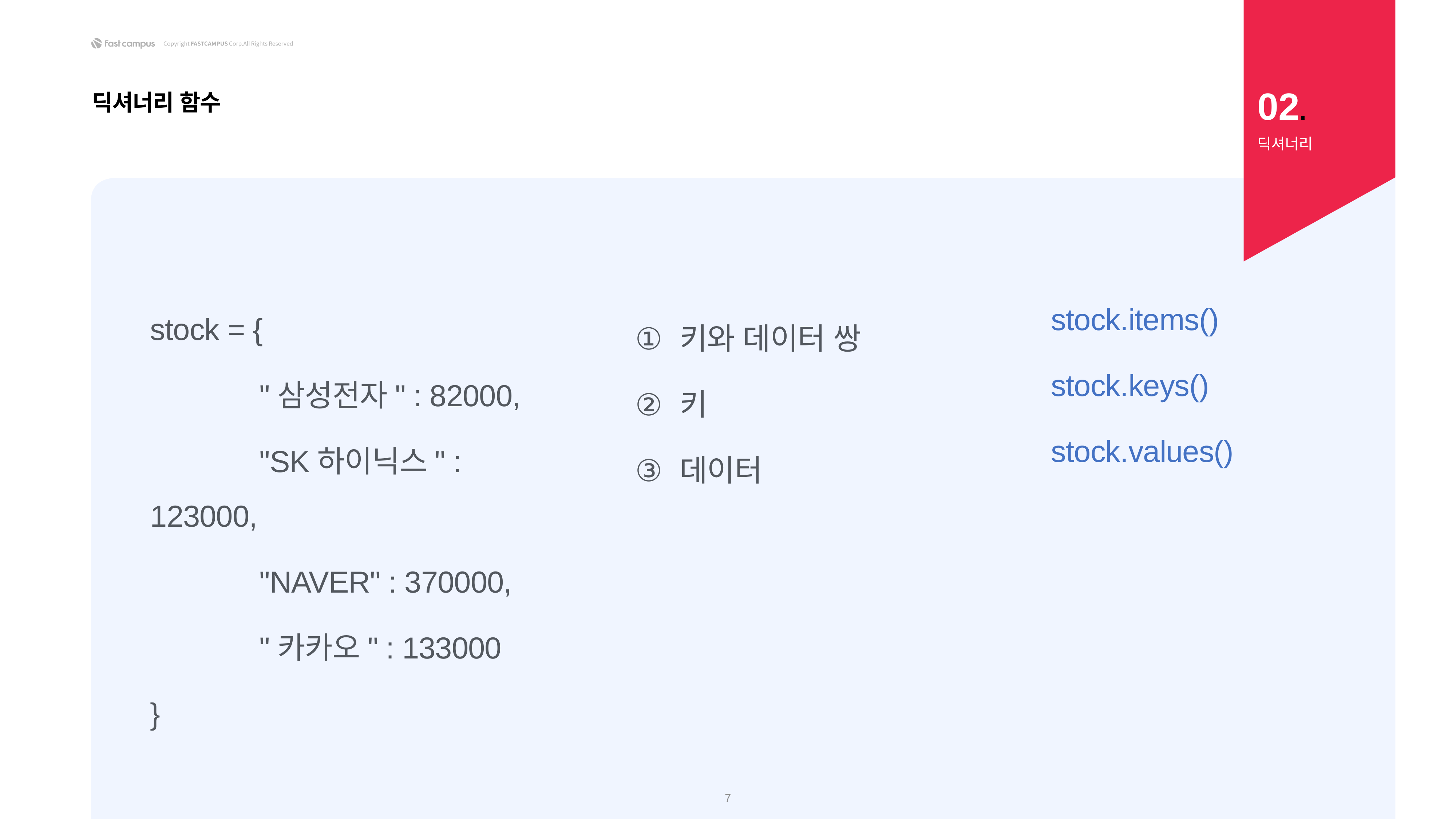

02.
딕셔너리 함수
딕셔너리

stock.items()
stock.keys()
stock.values()

키와 데이터 쌍
키
데이터
stock = {
		"삼성전자" : 82000,
		"SK하이닉스" : 123000,
		"NAVER" : 370000,
		"카카오" : 133000
}
7